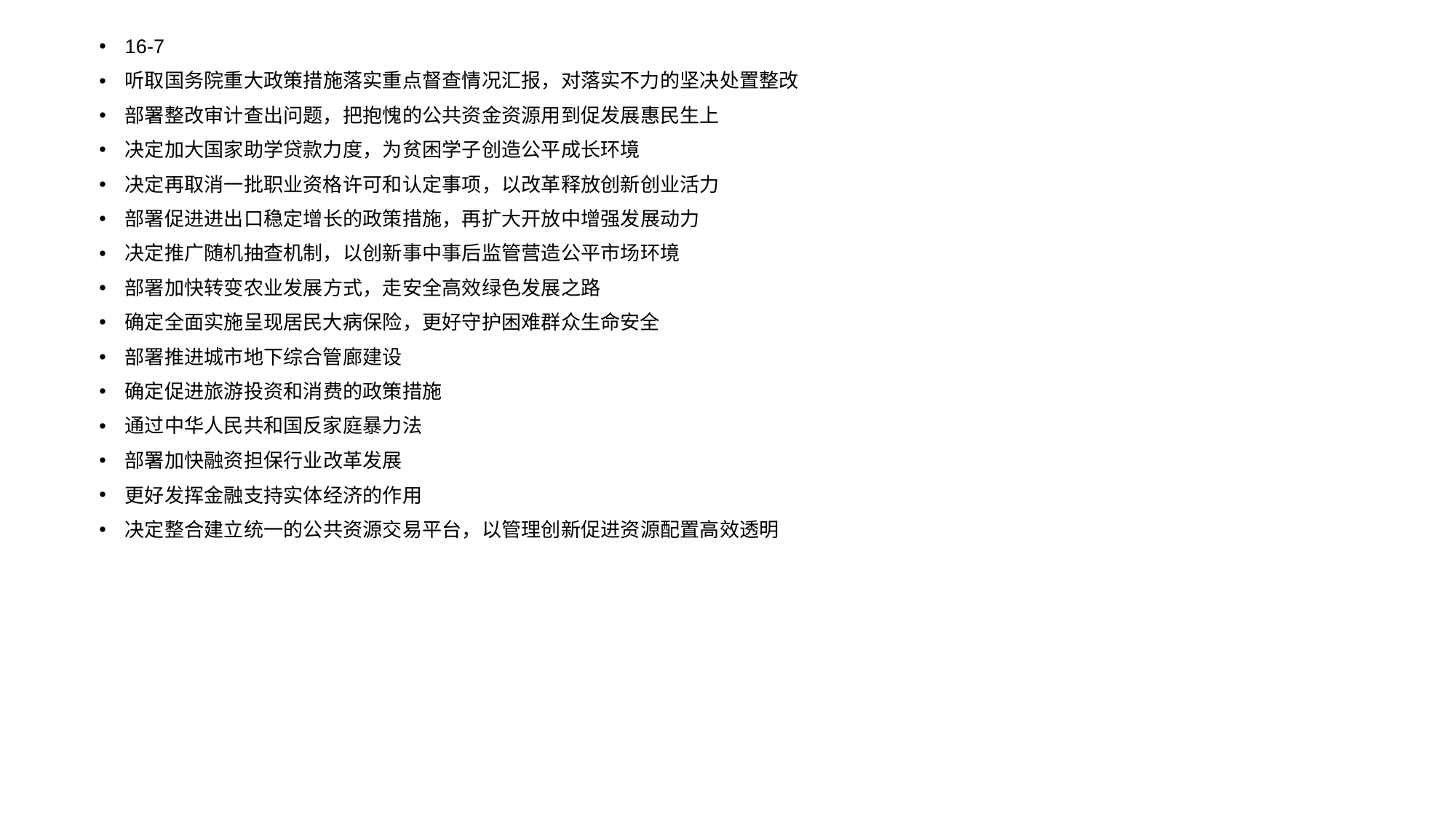

16-7
听取国务院重大政策措施落实重点督查情况汇报，对落实不力的坚决处置整改
部署整改审计查出问题，把抱愧的公共资金资源用到促发展惠民生上
决定加大国家助学贷款力度，为贫困学子创造公平成长环境
决定再取消一批职业资格许可和认定事项，以改革释放创新创业活力
部署促进进出口稳定增长的政策措施，再扩大开放中增强发展动力
决定推广随机抽查机制，以创新事中事后监管营造公平市场环境
部署加快转变农业发展方式，走安全高效绿色发展之路
确定全面实施呈现居民大病保险，更好守护困难群众生命安全
部署推进城市地下综合管廊建设
确定促进旅游投资和消费的政策措施
通过中华人民共和国反家庭暴力法
部署加快融资担保行业改革发展
更好发挥金融支持实体经济的作用
决定整合建立统一的公共资源交易平台，以管理创新促进资源配置高效透明